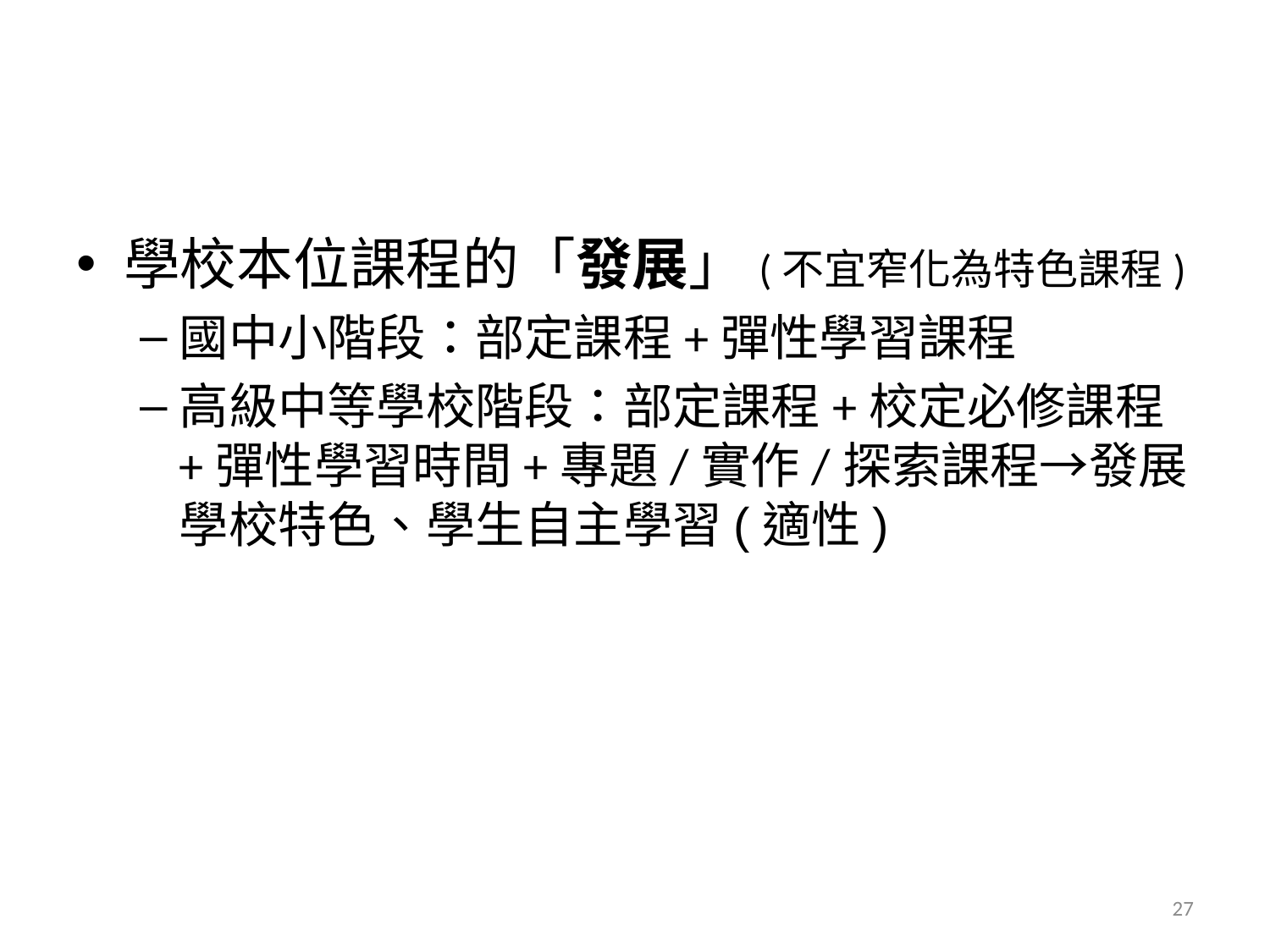

#
學校本位課程的「發展」(不宜窄化為特色課程)
國中小階段：部定課程+彈性學習課程
高級中等學校階段：部定課程+校定必修課程+彈性學習時間+專題/實作/探索課程→發展學校特色、學生自主學習(適性)
27